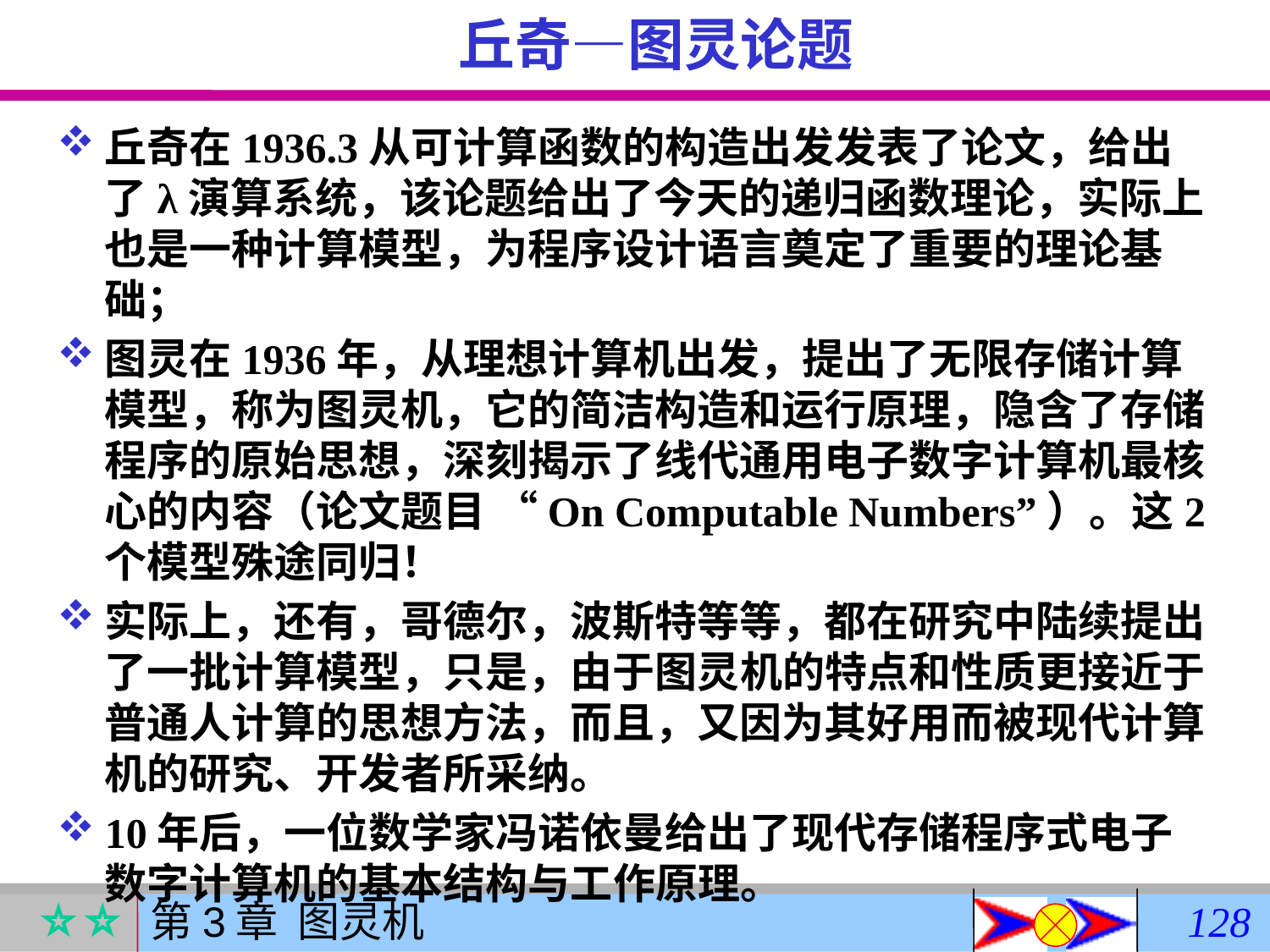

丘奇—图灵论题
丘奇在1936.3从可计算函数的构造出发发表了论文，给出了λ演算系统，该论题给出了今天的递归函数理论，实际上也是一种计算模型，为程序设计语言奠定了重要的理论基础；
图灵在1936年，从理想计算机出发，提出了无限存储计算模型，称为图灵机，它的简洁构造和运行原理，隐含了存储程序的原始思想，深刻揭示了线代通用电子数字计算机最核心的内容（论文题目 “On Computable Numbers”）。这2个模型殊途同归！
实际上，还有，哥德尔，波斯特等等，都在研究中陆续提出了一批计算模型，只是，由于图灵机的特点和性质更接近于普通人计算的思想方法，而且，又因为其好用而被现代计算机的研究、开发者所采纳。
10年后，一位数学家冯诺依曼给出了现代存储程序式电子数字计算机的基本结构与工作原理。